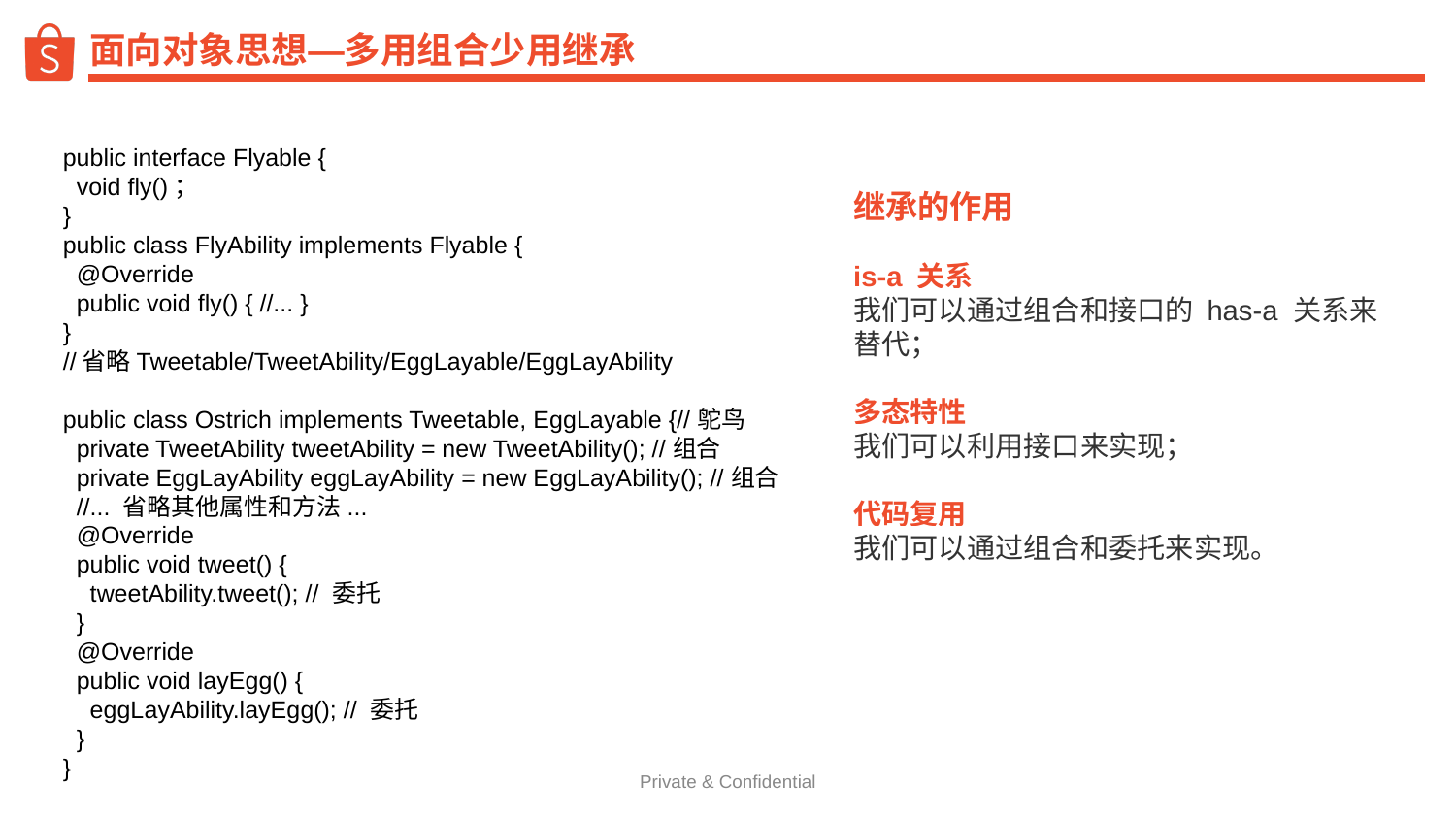

# 面向对象思想—多用组合少用继承
public interface Flyable {
  void fly()；
}
public class FlyAbility implements Flyable {
  @Override
  public void fly() { //... }
}
//省略Tweetable/TweetAbility/EggLayable/EggLayAbility

public class Ostrich implements Tweetable, EggLayable {//鸵鸟
  private TweetAbility tweetAbility = new TweetAbility(); //组合
  private EggLayAbility eggLayAbility = new EggLayAbility(); //组合
  //... 省略其他属性和方法...
  @Override
  public void tweet() {
    tweetAbility.tweet(); // 委托
  }
  @Override
  public void layEgg() {
    eggLayAbility.layEgg(); // 委托
  }
}
继承的作用

is-a 关系
我们可以通过组合和接口的 has-a 关系来替代；

多态特性
我们可以利用接口来实现；

代码复用
我们可以通过组合和委托来实现。